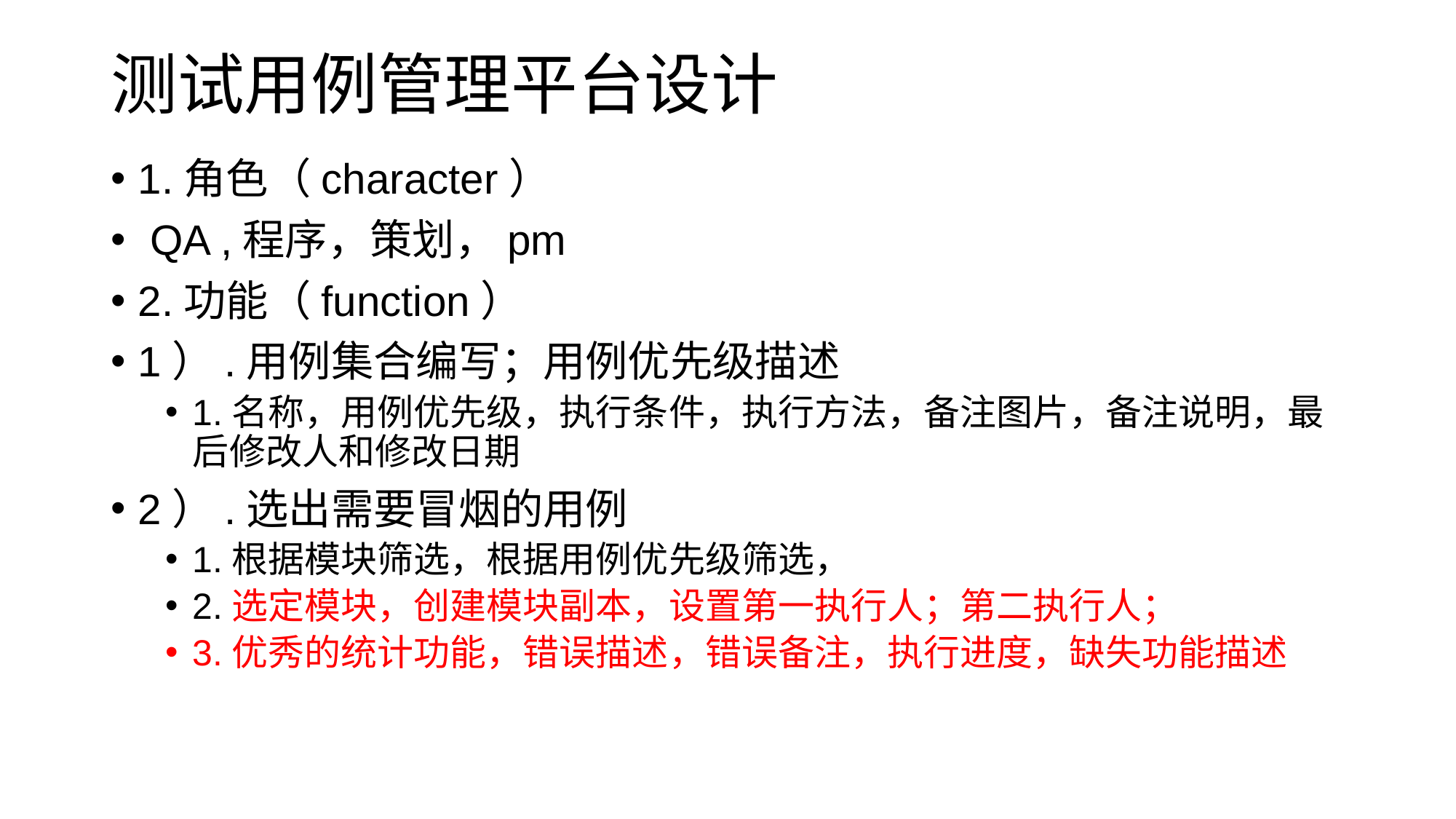

# 测试用例管理平台设计
1.角色（character）
 QA ,程序，策划，pm
2.功能（function）
1）.用例集合编写；用例优先级描述
1.名称，用例优先级，执行条件，执行方法，备注图片，备注说明，最后修改人和修改日期
2）.选出需要冒烟的用例
1.根据模块筛选，根据用例优先级筛选，
2.选定模块，创建模块副本，设置第一执行人；第二执行人；
3.优秀的统计功能，错误描述，错误备注，执行进度，缺失功能描述